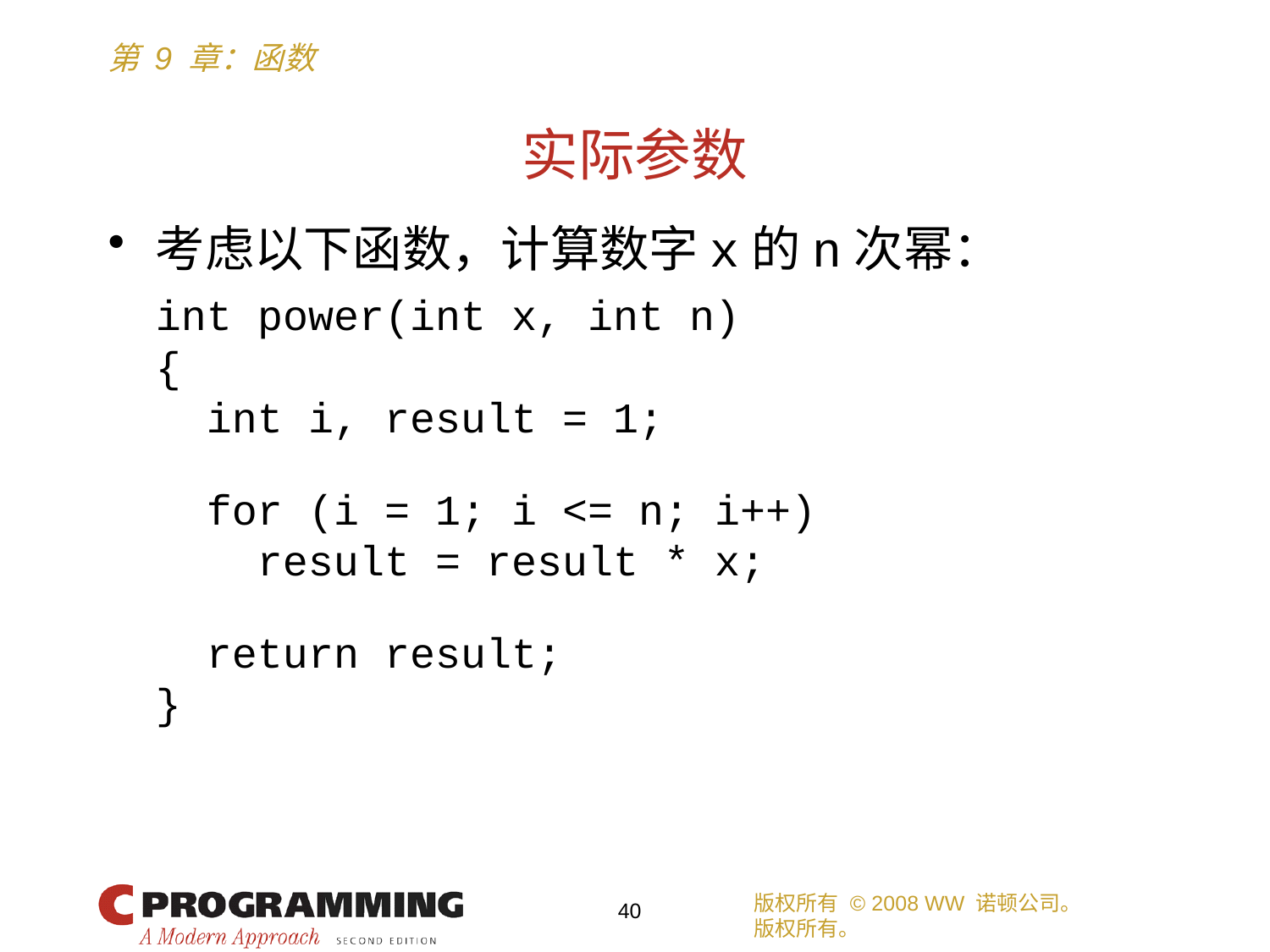

# 实际参数
考虑以下函数，计算数字x的n次幂：
	int power(int x, int n)
	{
	  int i, result = 1;

	  for (i = 1; i <= n; i++)
	    result = result * x;

	  return result;
	}
版权所有 © 2008 WW 诺顿公司。
版权所有。
40